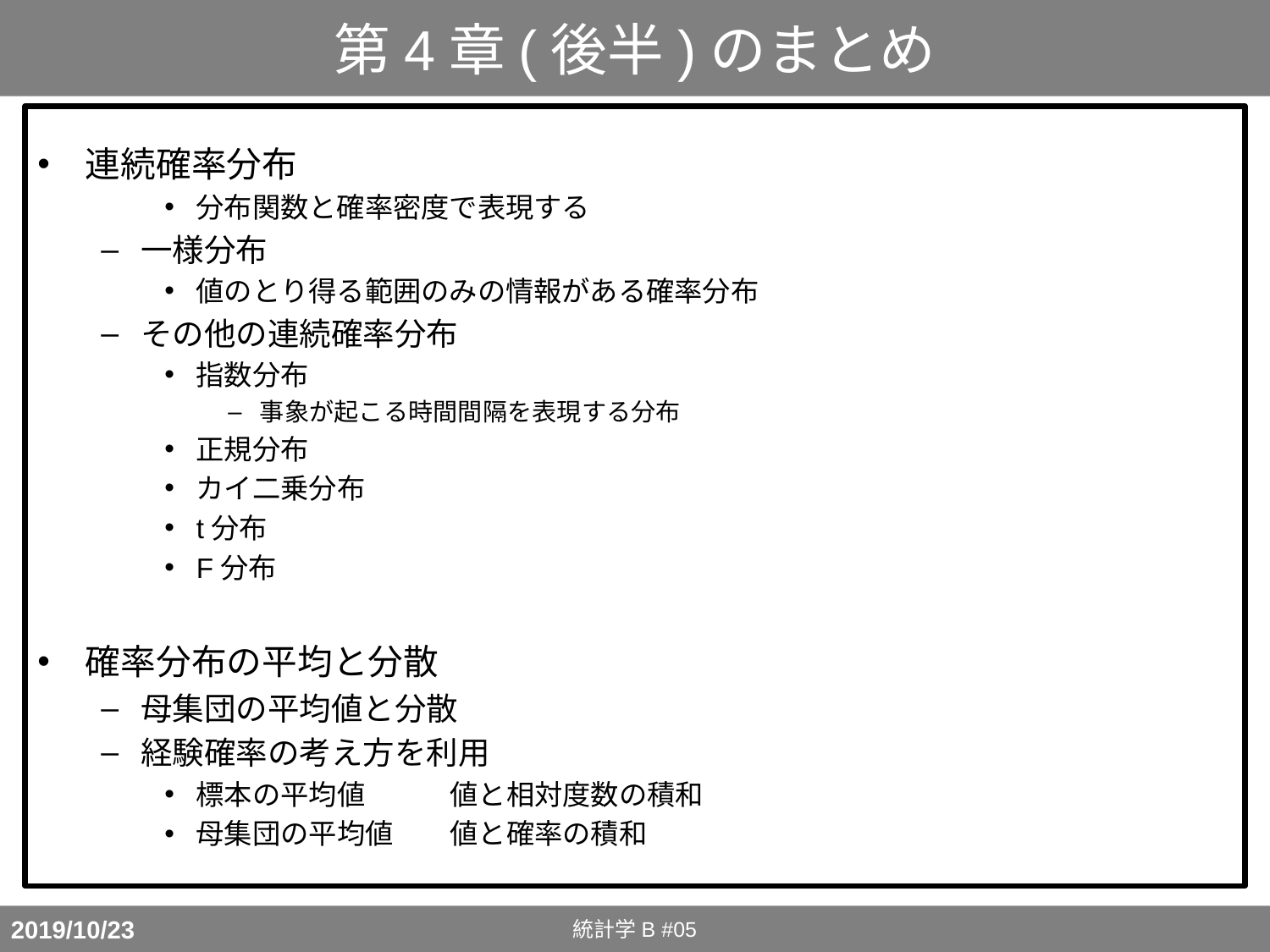

# 第4章(後半)のまとめ
連続確率分布
分布関数と確率密度で表現する
一様分布
値のとり得る範囲のみの情報がある確率分布
その他の連続確率分布
指数分布
事象が起こる時間間隔を表現する分布
正規分布
カイ二乗分布
t分布
F分布

確率分布の平均と分散
母集団の平均値と分散
経験確率の考え方を利用
標本の平均値	値と相対度数の積和
母集団の平均値	値と確率の積和
統計学B #05
2019/10/23